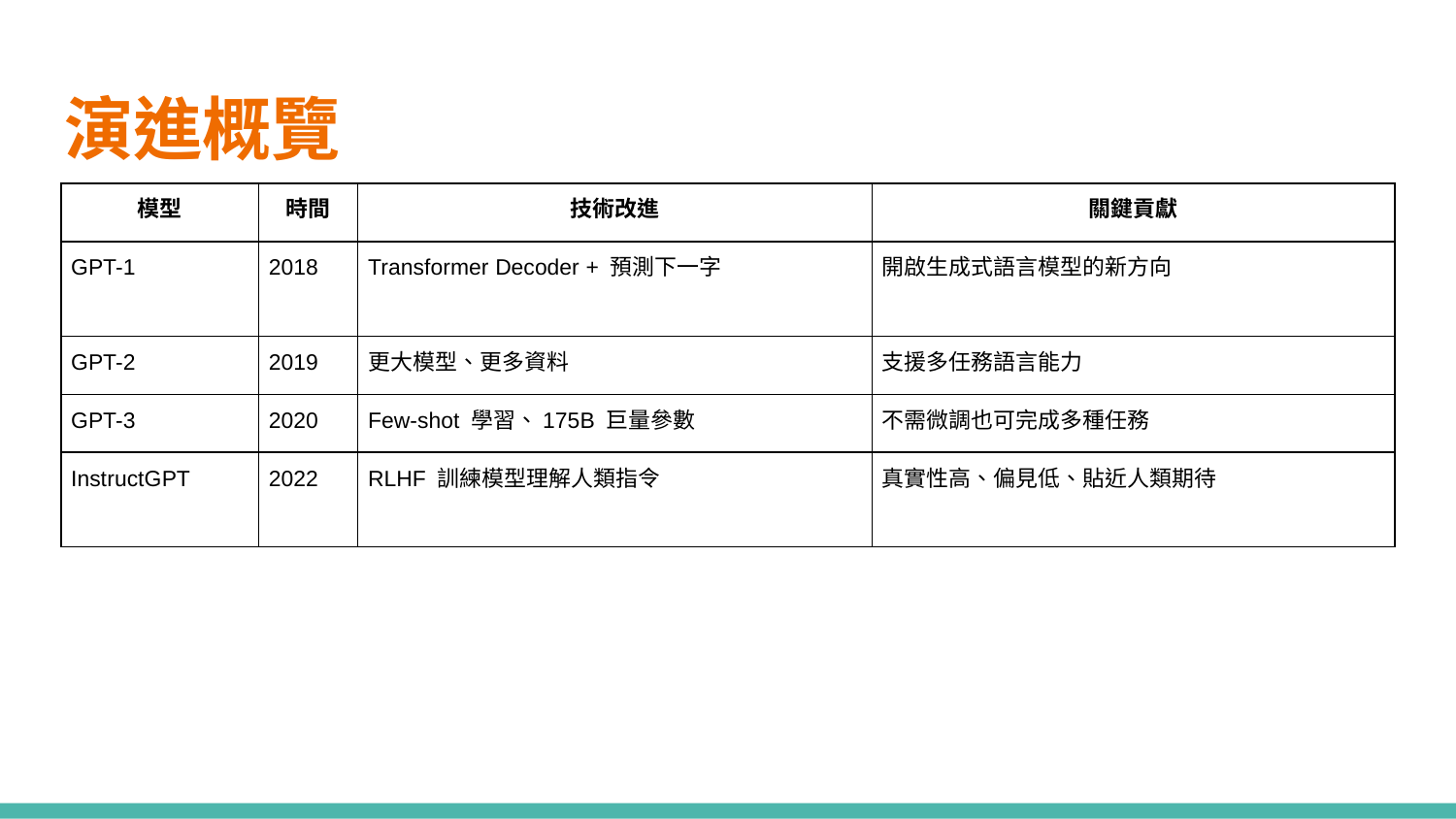

# 演進概覽
| 模型 | 時間 | 技術改進 | 關鍵貢獻 |
| --- | --- | --- | --- |
| GPT-1 | 2018 | Transformer Decoder + 預測下一字 | 開啟生成式語言模型的新方向 |
| GPT-2 | 2019 | 更大模型、更多資料 | 支援多任務語言能力 |
| GPT-3 | 2020 | Few-shot 學習、175B 巨量參數 | 不需微調也可完成多種任務 |
| InstructGPT | 2022 | RLHF 訓練模型理解人類指令 | 真實性高、偏見低、貼近人類期待 |